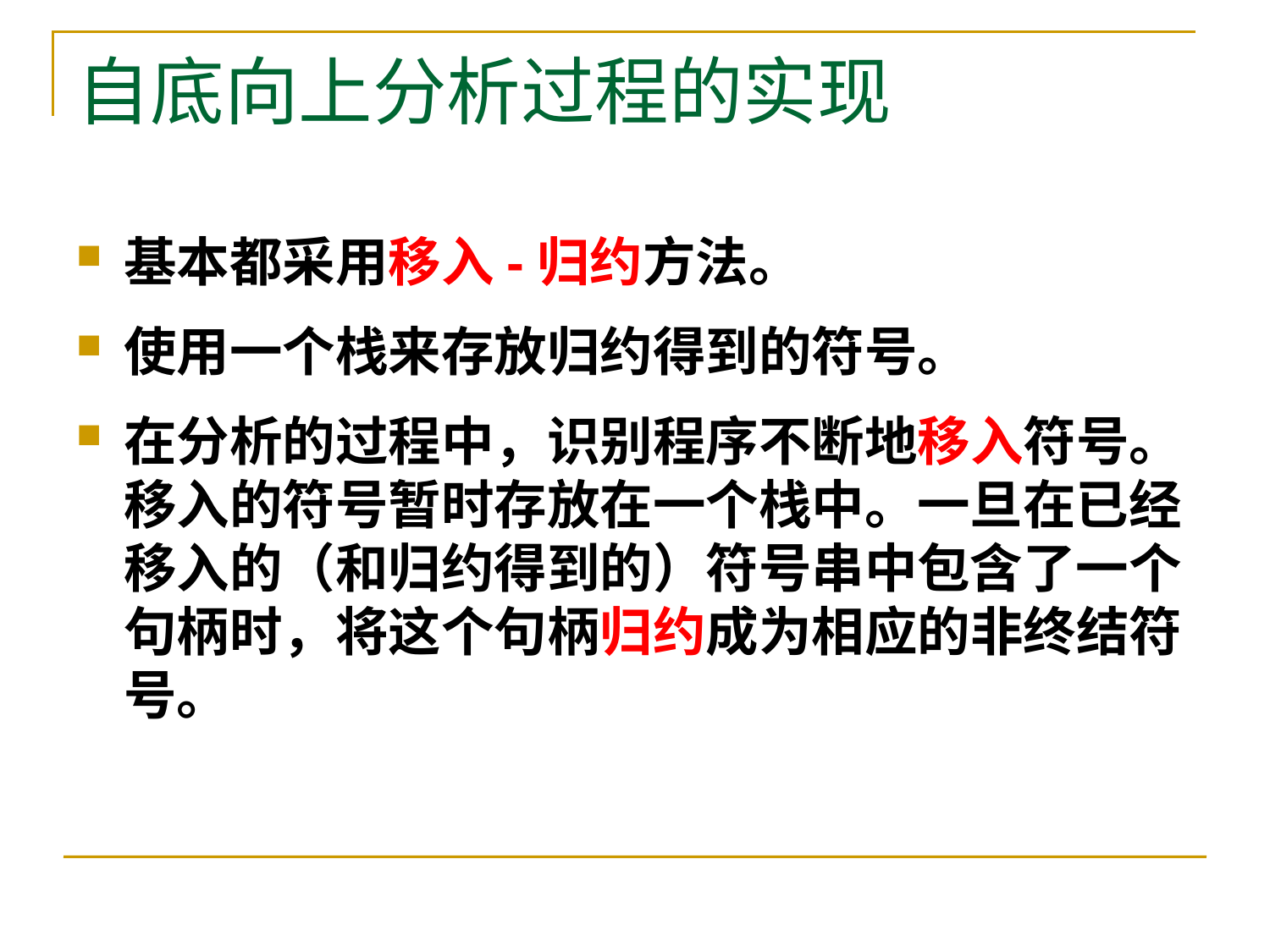

# 自底向上分析过程的实现
基本都采用移入-归约方法。
使用一个栈来存放归约得到的符号。
在分析的过程中，识别程序不断地移入符号。移入的符号暂时存放在一个栈中。一旦在已经移入的（和归约得到的）符号串中包含了一个句柄时，将这个句柄归约成为相应的非终结符号。
11